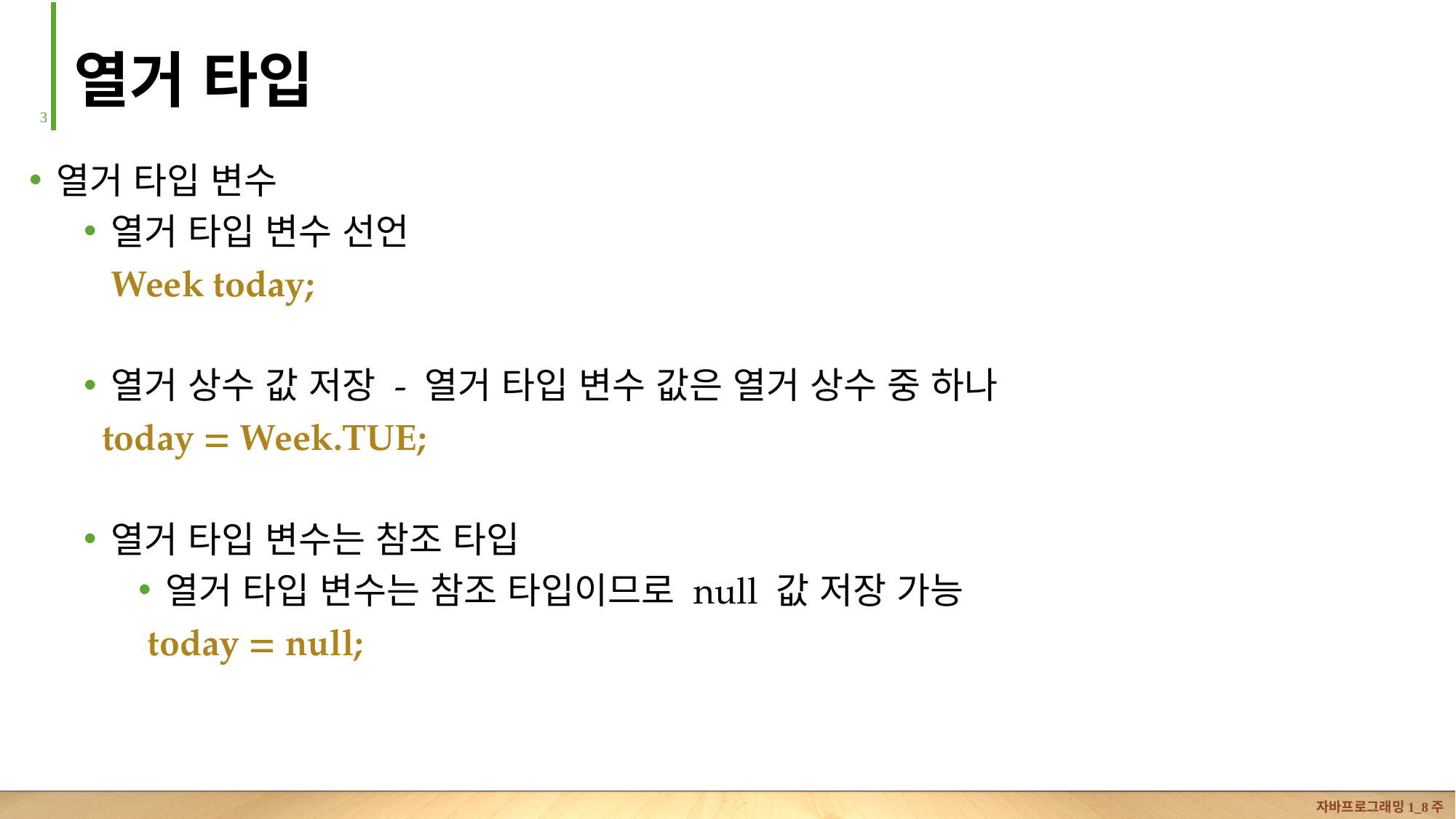

# 열거 타입
3
열거 타입 변수
열거 타입 변수 선언
   Week today;

열거 상수 값 저장 - 열거 타입 변수 값은 열거 상수 중 하나
  today = Week.TUE;

열거 타입 변수는 참조 타입
열거 타입 변수는 참조 타입이므로 null 값 저장 가능
       today = null;

자바프로그래밍1_8주